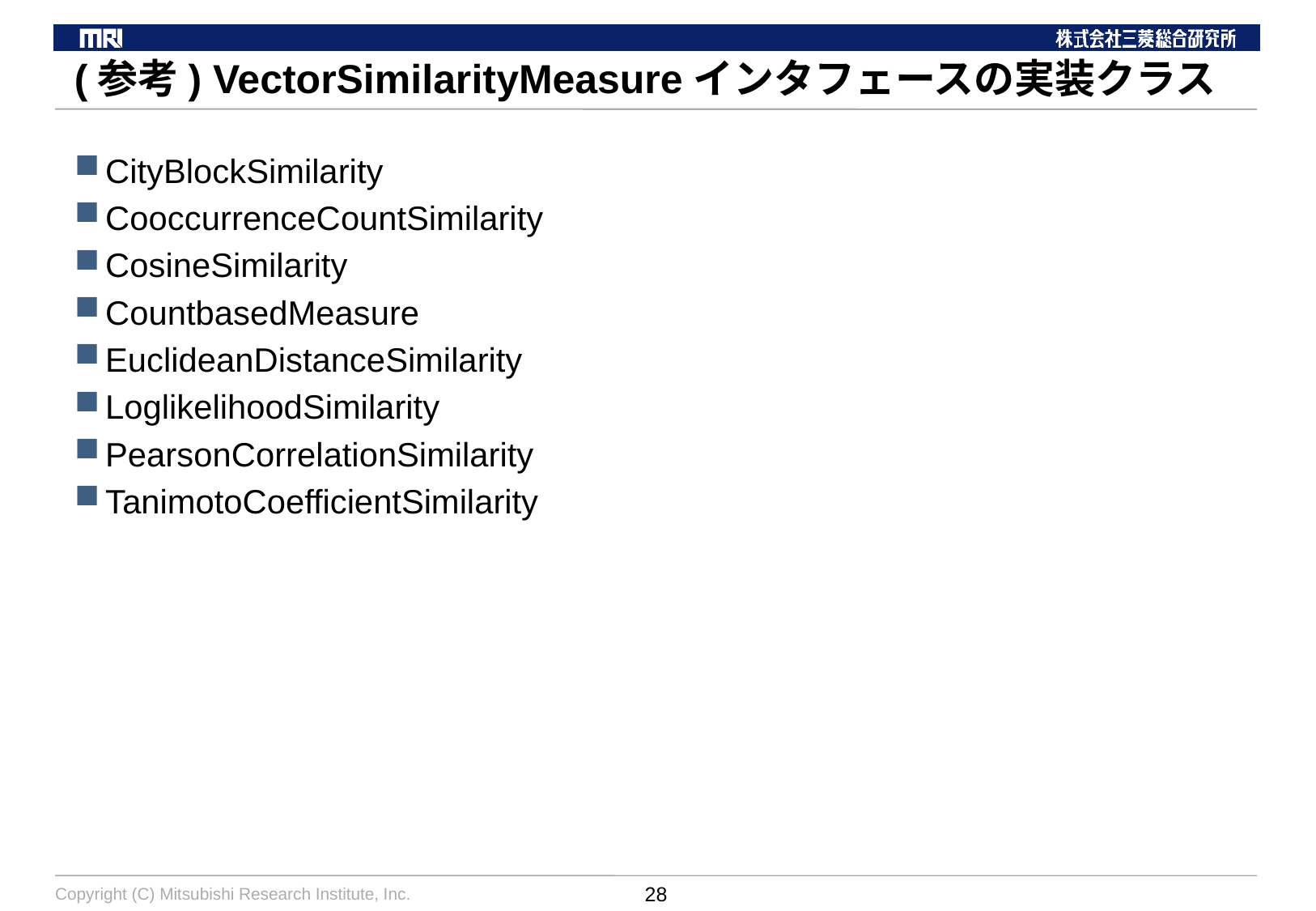

# (参考) VectorSimilarityMeasureインタフェースの実装クラス
CityBlockSimilarity
CooccurrenceCountSimilarity
CosineSimilarity
CountbasedMeasure
EuclideanDistanceSimilarity
LoglikelihoodSimilarity
PearsonCorrelationSimilarity
TanimotoCoefficientSimilarity
Copyright (C) Mitsubishi Research Institute, Inc.
28